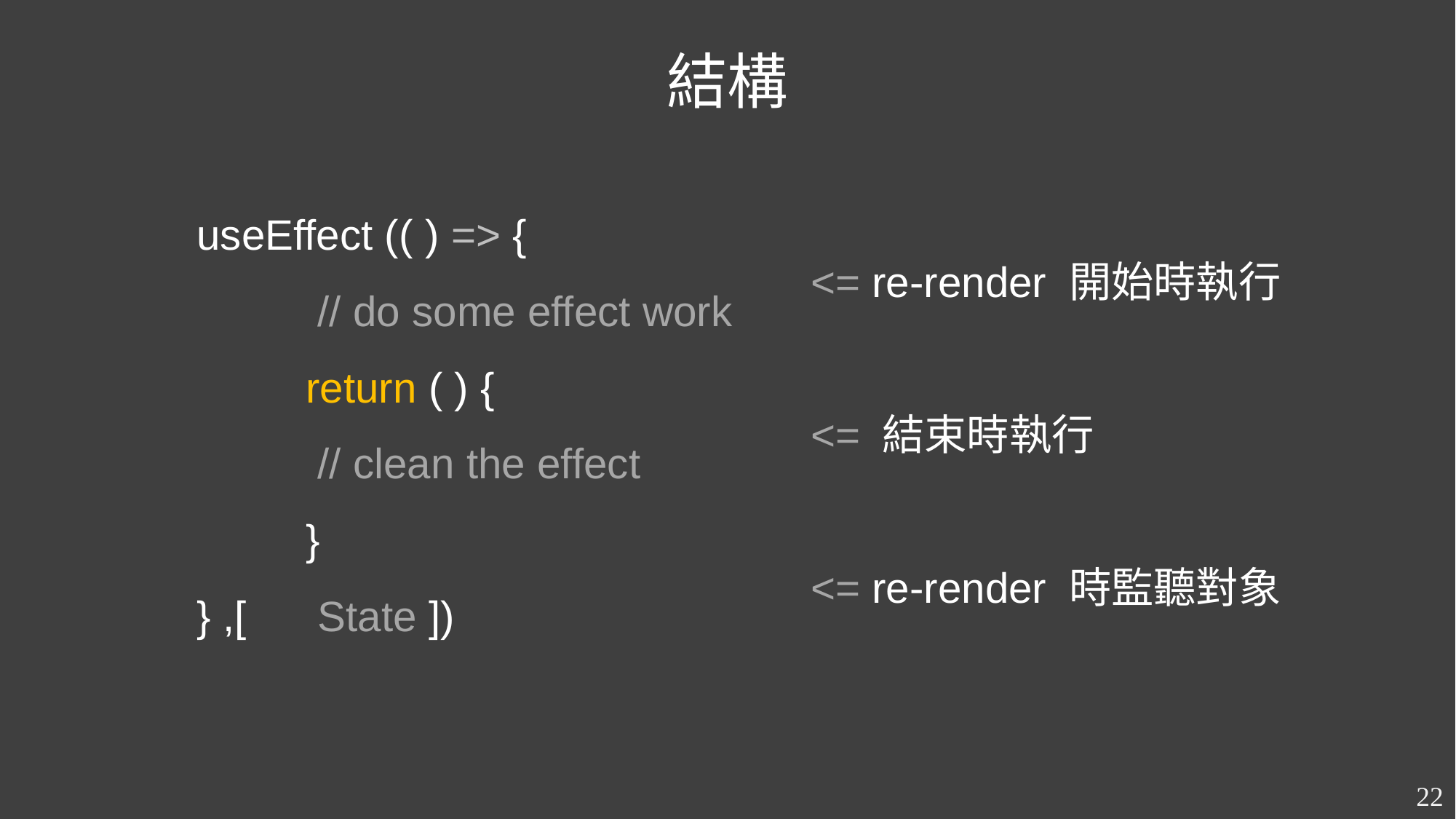

結構

<= re-render 開始時執行

<= 結束時執行

<= re-render 時監聽對象
useEffect (( ) => {
	 // do some effect work
	return ( ) {
	 // clean the effect
	}
} ,[	 State ])
22